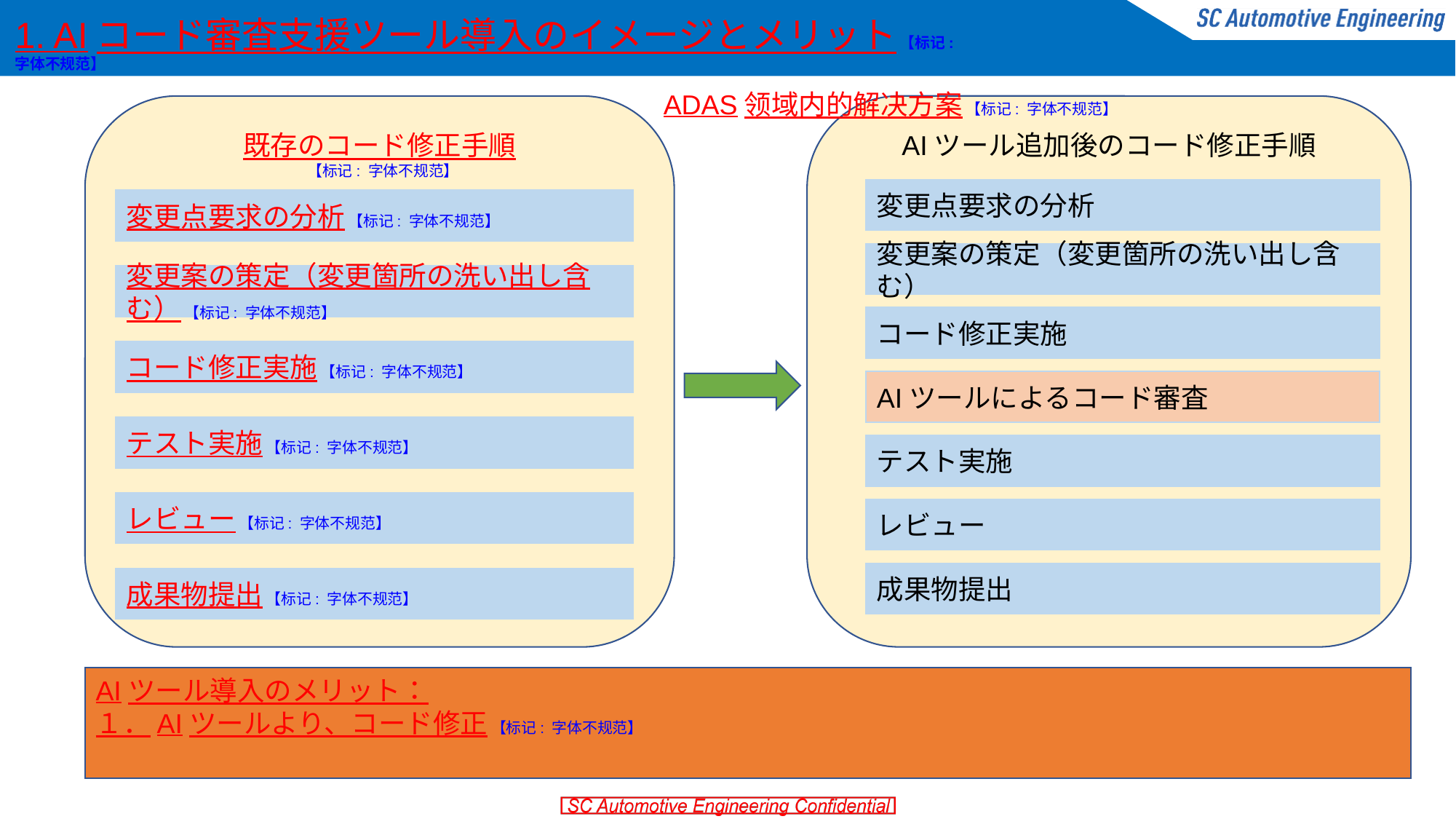

# 1. AIコード審査支援ツール導入のイメージとメリット 【标记: 字体不规范】
ADAS领域内的解决方案 【标记: 字体不规范】
AIツール追加後のコード修正手順
変更点要求の分析
変更案の策定（変更箇所の洗い出し含む）
コード修正実施
AIツールによるコード審査
テスト実施
レビュー
成果物提出
既存のコード修正手順
 【标记: 字体不规范】
変更点要求の分析 【标记: 字体不规范】
変更案の策定（変更箇所の洗い出し含む） 【标记: 字体不规范】
コード修正実施 【标记: 字体不规范】

テスト実施 【标记: 字体不规范】
レビュー 【标记: 字体不规范】
成果物提出 【标记: 字体不规范】
AIツール導入のメリット：
１．AIツールより、コード修正 【标记: 字体不规范】
4